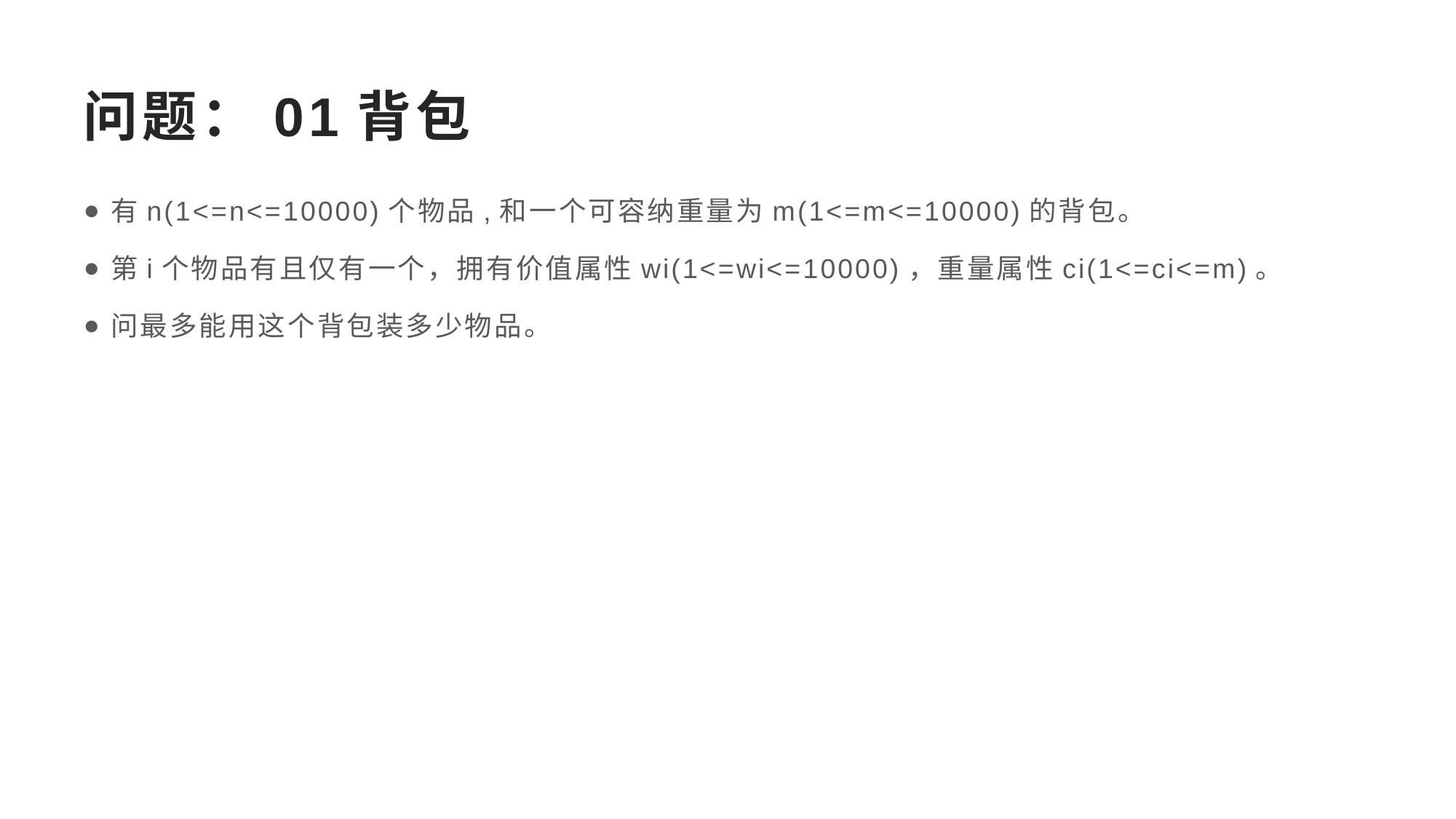

# 问题：01背包
有n(1<=n<=10000)个物品,和一个可容纳重量为m(1<=m<=10000)的背包。
第i个物品有且仅有一个，拥有价值属性wi(1<=wi<=10000)，重量属性ci(1<=ci<=m)。
问最多能用这个背包装多少物品。